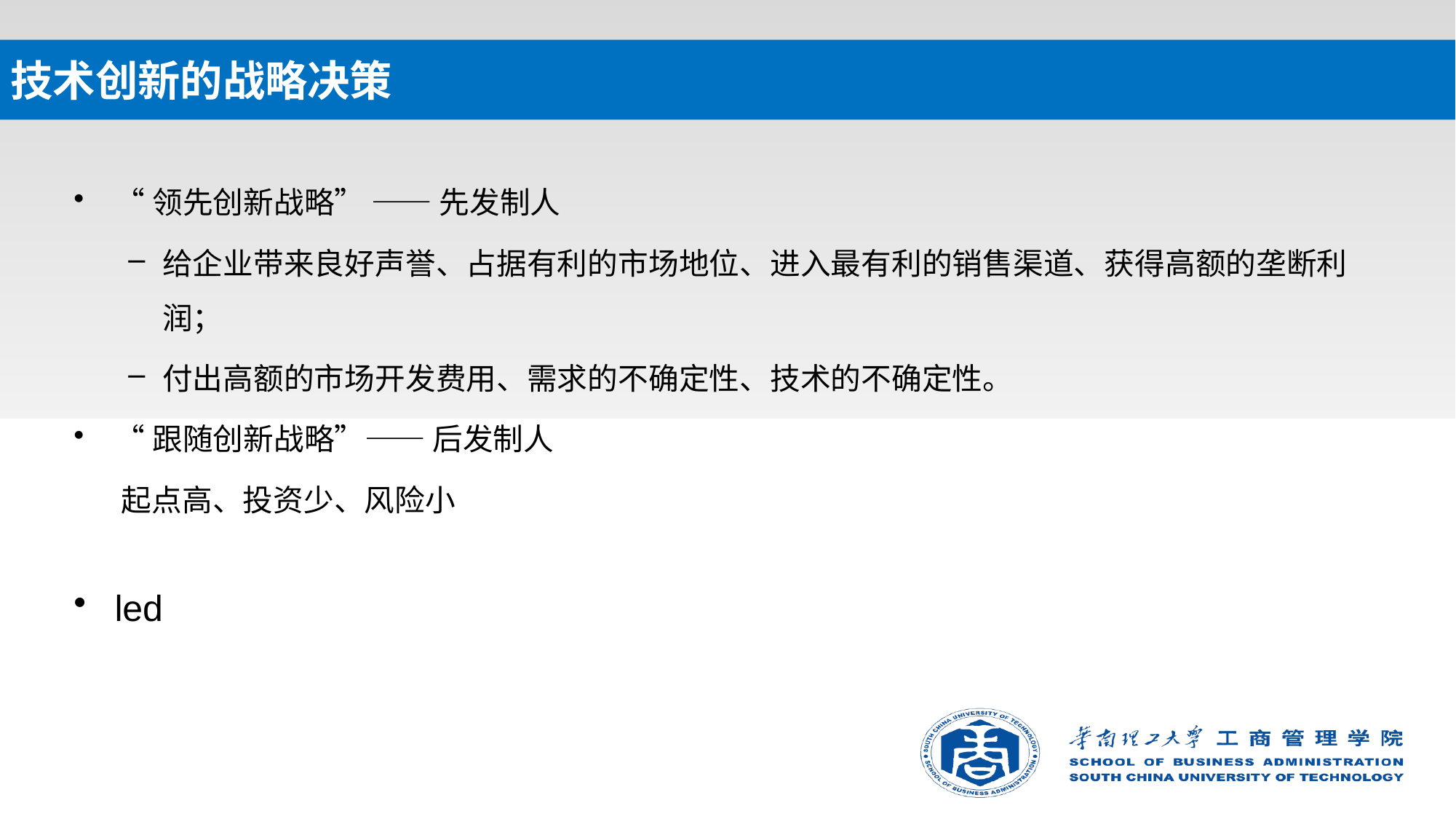

# 技术创新的战略决策
“领先创新战略” —— 先发制人
给企业带来良好声誉、占据有利的市场地位、进入最有利的销售渠道、获得高额的垄断利润；
付出高额的市场开发费用、需求的不确定性、技术的不确定性。
“跟随创新战略”—— 后发制人
      起点高、投资少、风险小

led